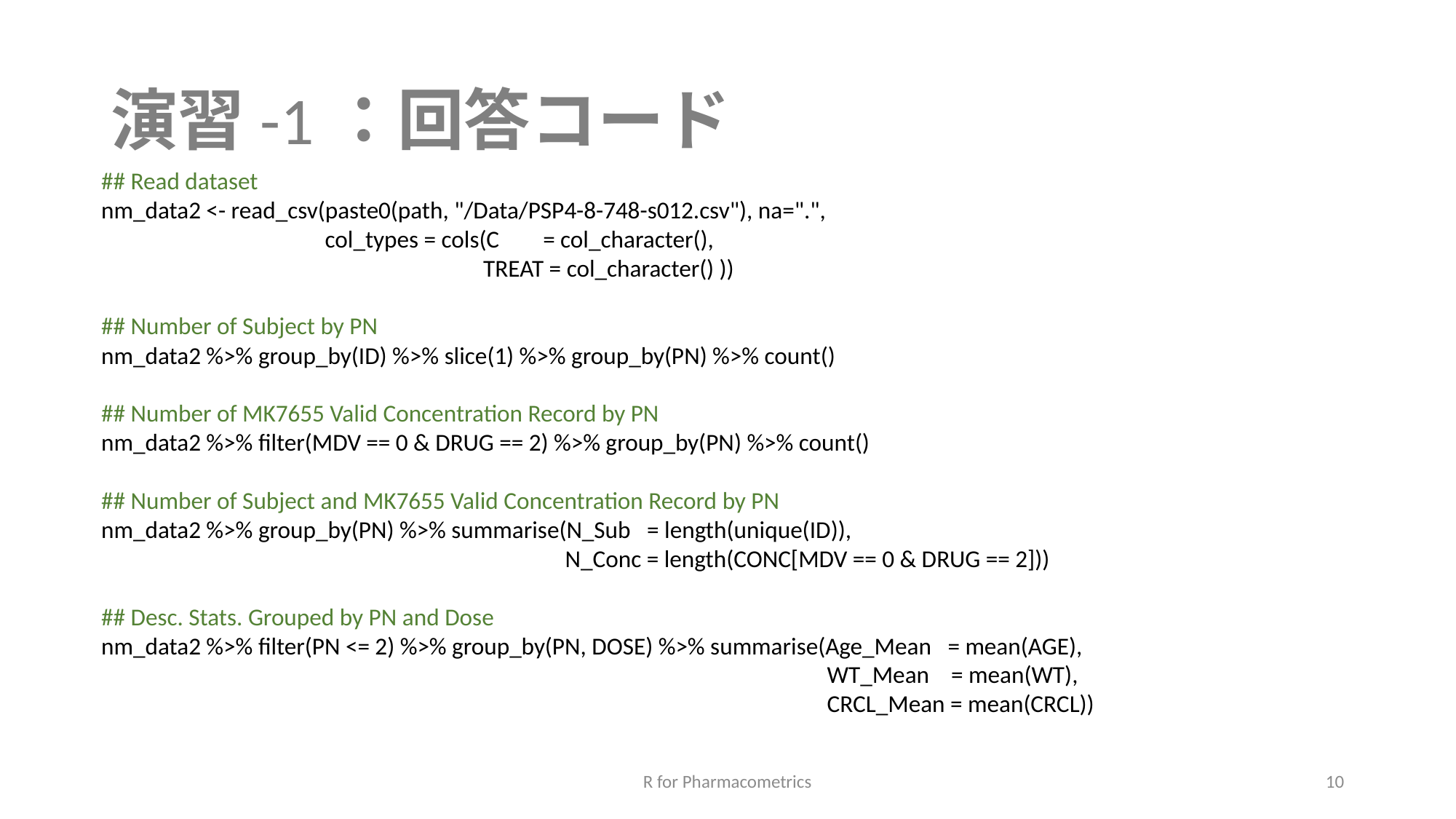

# 演習-1：回答コード
## Read dataset
nm_data2 <- read_csv(paste0(path, "/Data/PSP4-8-748-s012.csv"), na=".",
                                         col_types = cols(C        = col_character(),
                                                                      TREAT = col_character() ))

## Number of Subject by PN
nm_data2 %>% group_by(ID) %>% slice(1) %>% group_by(PN) %>% count()

## Number of MK7655 Valid Concentration Record by PN
nm_data2 %>% filter(MDV == 0 & DRUG == 2) %>% group_by(PN) %>% count()

## Number of Subject and MK7655 Valid Concentration Record by PN
nm_data2 %>% group_by(PN) %>% summarise(N_Sub   = length(unique(ID)),
                                                                                     N_Conc = length(CONC[MDV == 0 & DRUG == 2]))

## Desc. Stats. Grouped by PN and Dose
nm_data2 %>% filter(PN <= 2) %>% group_by(PN, DOSE) %>% summarise(Age_Mean   = mean(AGE),
                                                                                                                                     WT_Mean    = mean(WT),
                                                                                                                                     CRCL_Mean = mean(CRCL))
R for Pharmacometrics
10